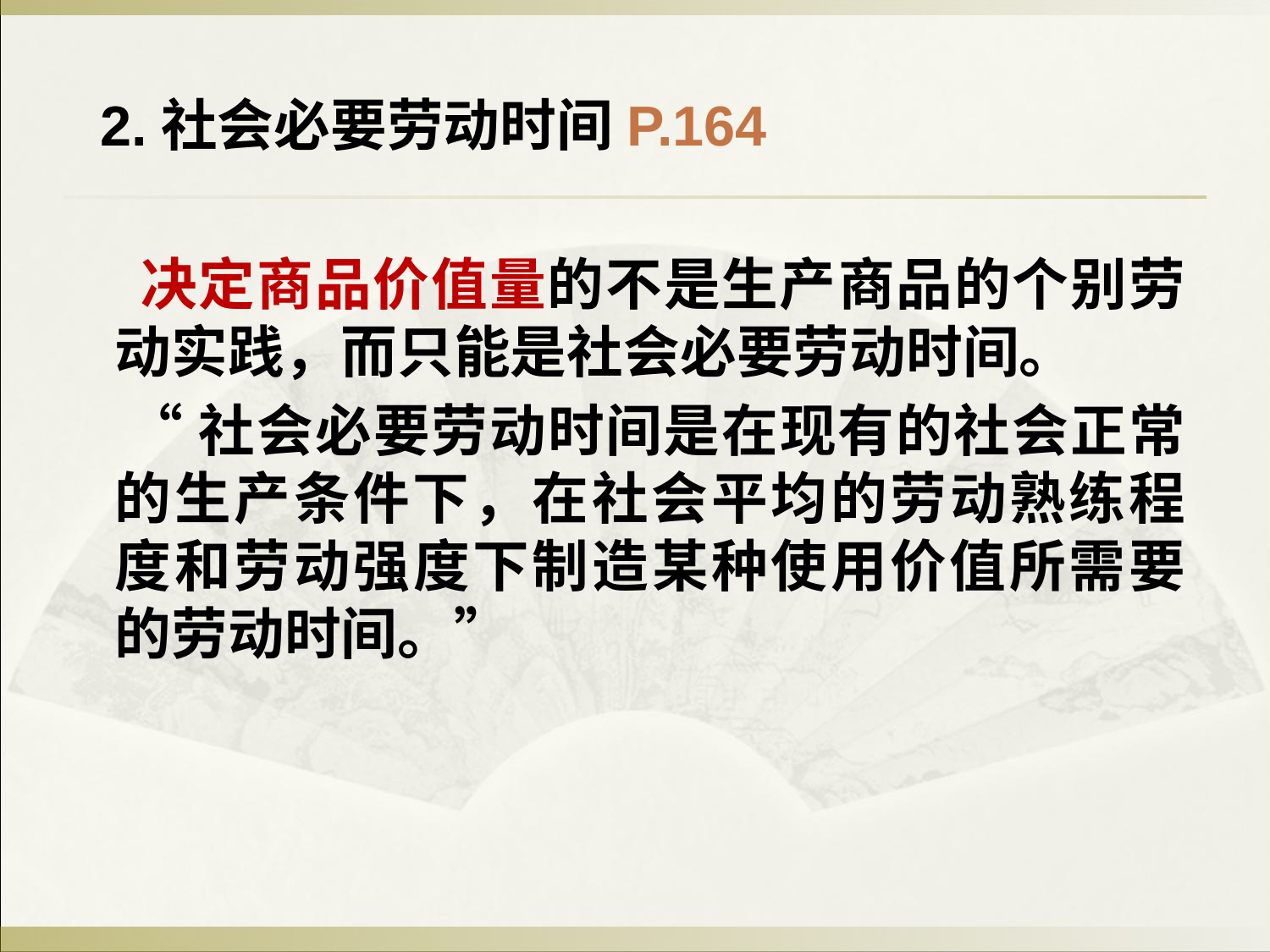

2.社会必要劳动时间P.164

    决定商品价值量的不是生产商品的个别劳动实践，而只能是社会必要劳动时间。
    “社会必要劳动时间是在现有的社会正常的生产条件下，在社会平均的劳动熟练程度和劳动强度下制造某种使用价值所需要的劳动时间。”